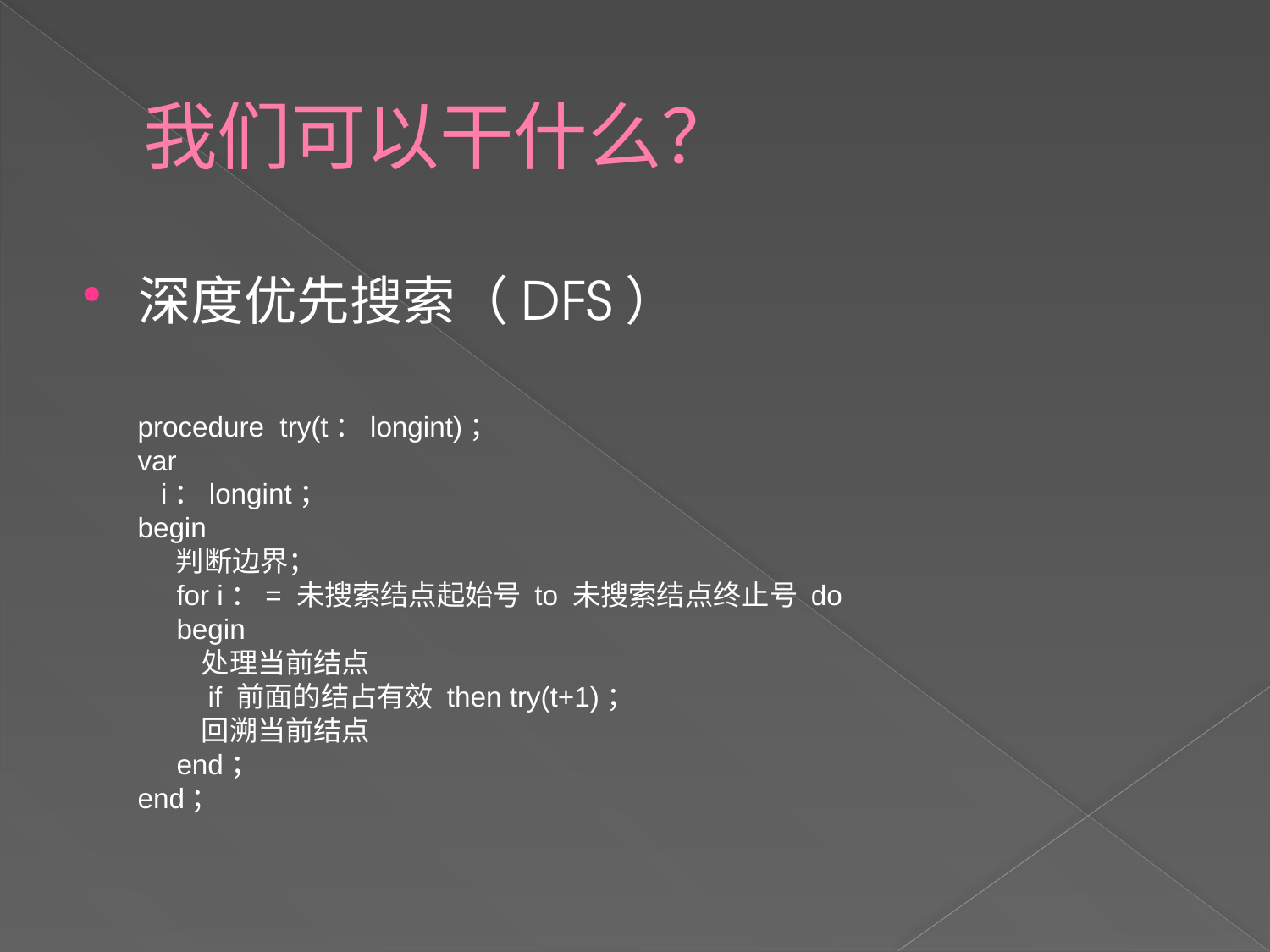

# 我们可以干什么？
深度优先搜索（DFS）

procedure  try(t：longint)；
var
   i：longint；
begin
     判断边界；
     for i：= 未搜索结点起始号 to 未搜索结点终止号 do
     begin
         处理当前结点
         if 前面的结占有效 then try(t+1)；
         回溯当前结点
     end；
end；